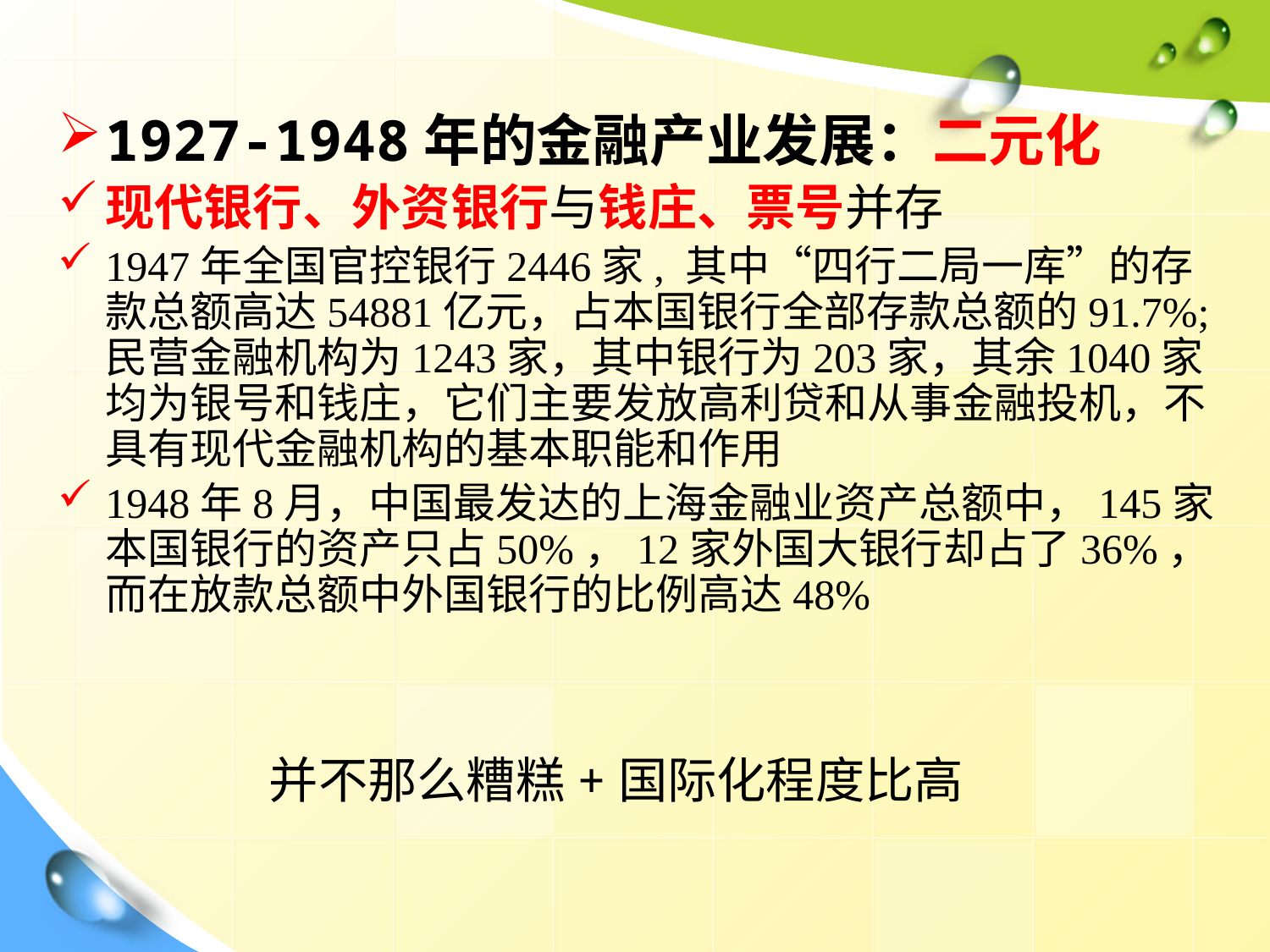

1927-1948年的金融产业发展：二元化
现代银行、外资银行与钱庄、票号并存
1947年全国官控银行2446家, 其中“四行二局一库”的存款总额高达54881亿元，占本国银行全部存款总额的91.7%;民营金融机构为1243家，其中银行为203家，其余1040家均为银号和钱庄，它们主要发放高利贷和从事金融投机，不具有现代金融机构的基本职能和作用
1948年8月，中国最发达的上海金融业资产总额中，145家本国银行的资产只占50%，12家外国大银行却占了36%，而在放款总额中外国银行的比例高达48%
并不那么糟糕+国际化程度比高